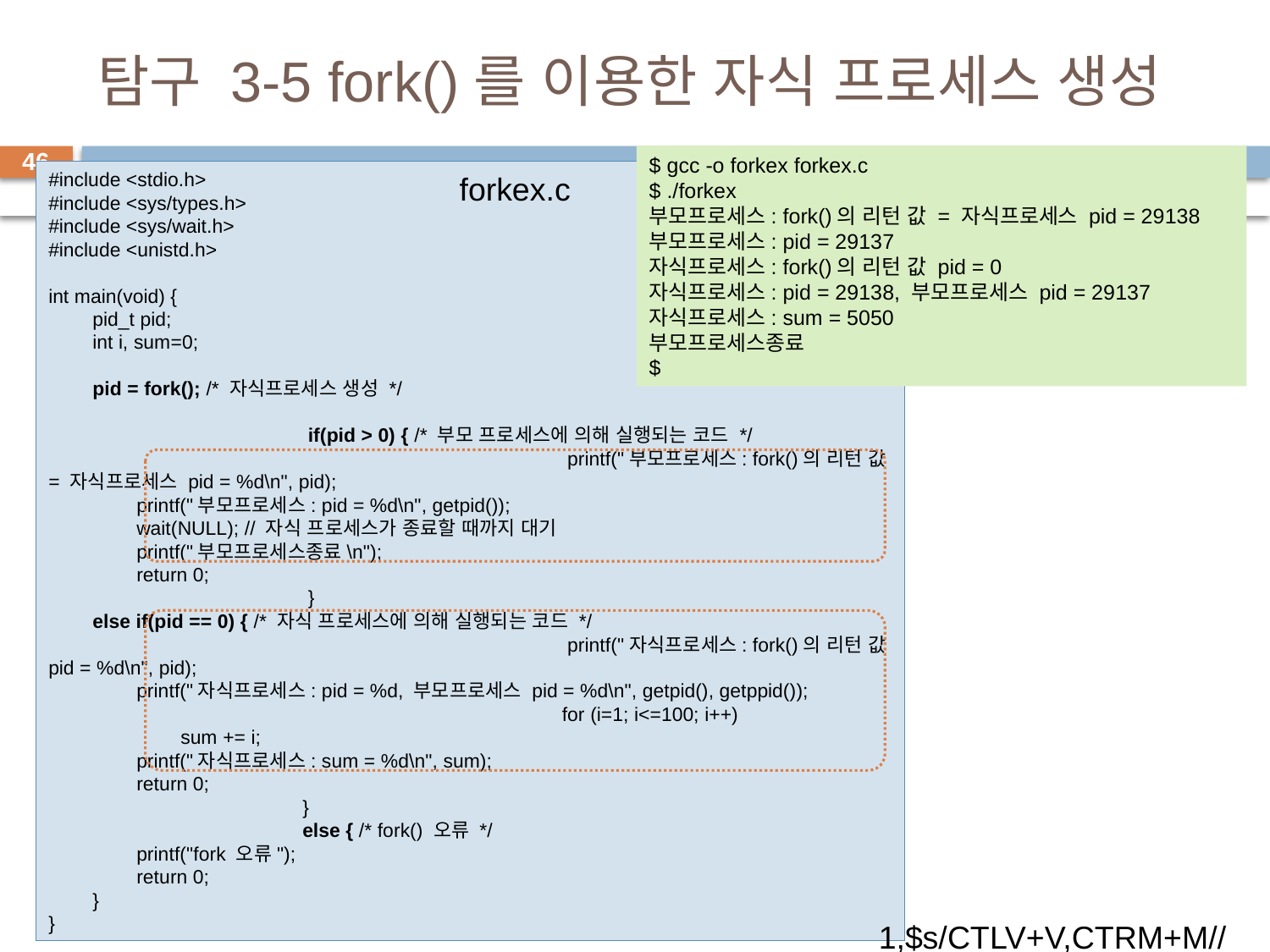

# 탐구 3-5 fork()를 이용한 자식 프로세스 생성
46
$ gcc -o forkex forkex.c
$ ./forkex
부모프로세스: fork()의 리턴 값 = 자식프로세스 pid = 29138
부모프로세스: pid = 29137
자식프로세스: fork()의 리턴 값 pid = 0
자식프로세스: pid = 29138, 부모프로세스 pid = 29137
자식프로세스: sum = 5050
부모프로세스종료
$
#include <stdio.h>
#include <sys/types.h>
#include <sys/wait.h>
#include <unistd.h>

int main(void) {
        pid_t pid;
        int i, sum=0;

        pid = fork(); /* 자식프로세스 생성 */

		 if(pid > 0) { /* 부모 프로세스에 의해 실행되는 코드 */
 				  printf("부모프로세스: fork()의 리턴 값 = 자식프로세스 pid = %d\n", pid);
                printf("부모프로세스: pid = %d\n", getpid());
                wait(NULL); // 자식 프로세스가 종료할 때까지 대기
                printf("부모프로세스종료\n");
                return 0;
		 }
        else if(pid == 0) { /* 자식 프로세스에 의해 실행되는 코드 */
				  printf("자식프로세스: fork()의 리턴 값 pid = %d\n", pid);
                printf("자식프로세스: pid = %d, 부모프로세스 pid = %d\n", getpid(), getppid());
				 for (i=1; i<=100; i++)
                        sum += i;
                printf("자식프로세스: sum = %d\n", sum);
                return 0;
		}
		else { /* fork() 오류 */
                printf("fork 오류");
                return 0;
        }
}
forkex.c

1,$s/CTLV+V,CTRM+M//